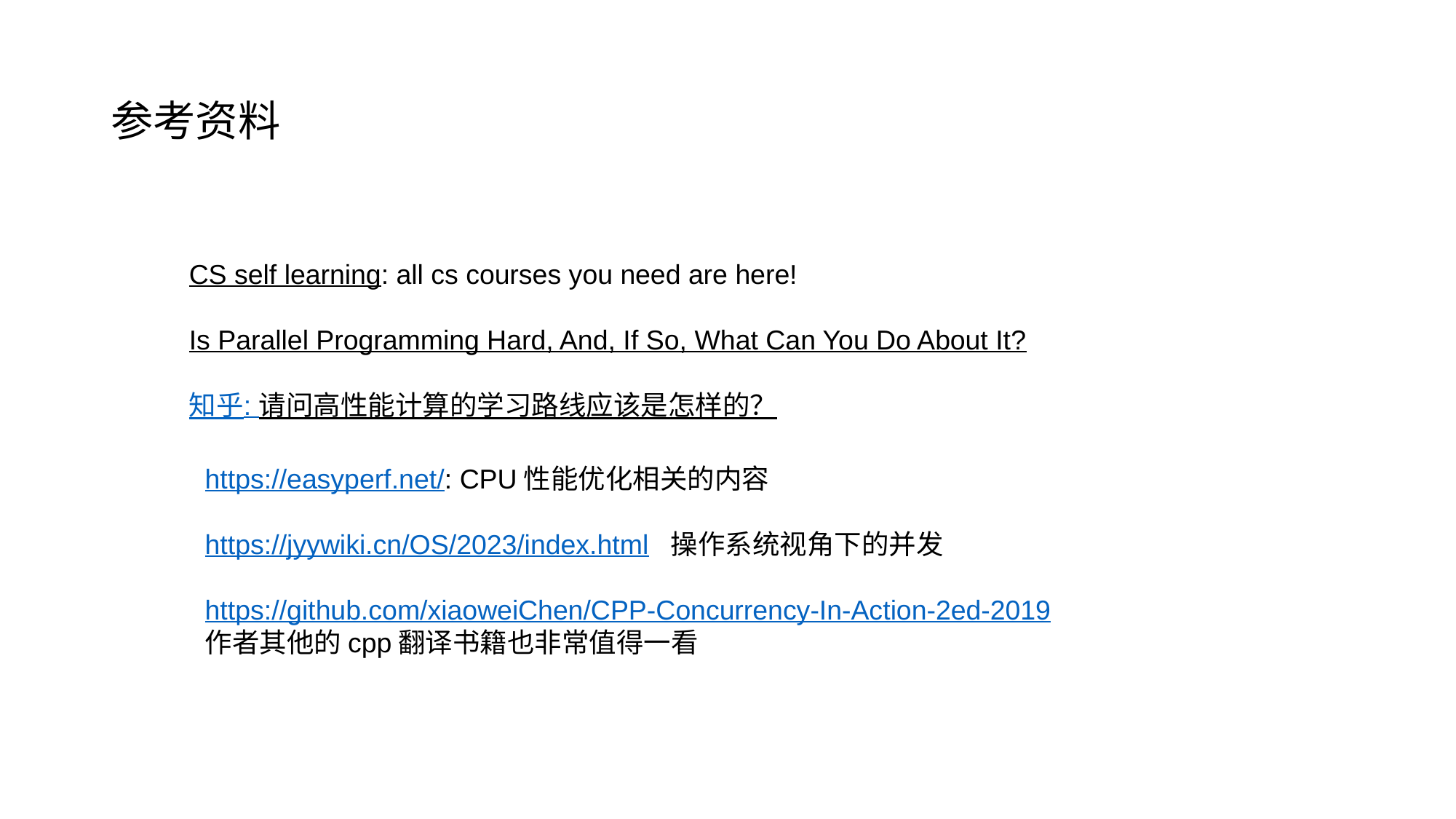

# 参考资料
CS self learning: all cs courses you need are here!

Is Parallel Programming Hard, And, If So, What Can You Do About It?

知乎: 请问高性能计算的学习路线应该是怎样的？
https://easyperf.net/: CPU性能优化相关的内容

https://jyywiki.cn/OS/2023/index.html  操作系统视角下的并发

https://github.com/xiaoweiChen/CPP-Concurrency-In-Action-2ed-2019
作者其他的cpp翻译书籍也非常值得一看